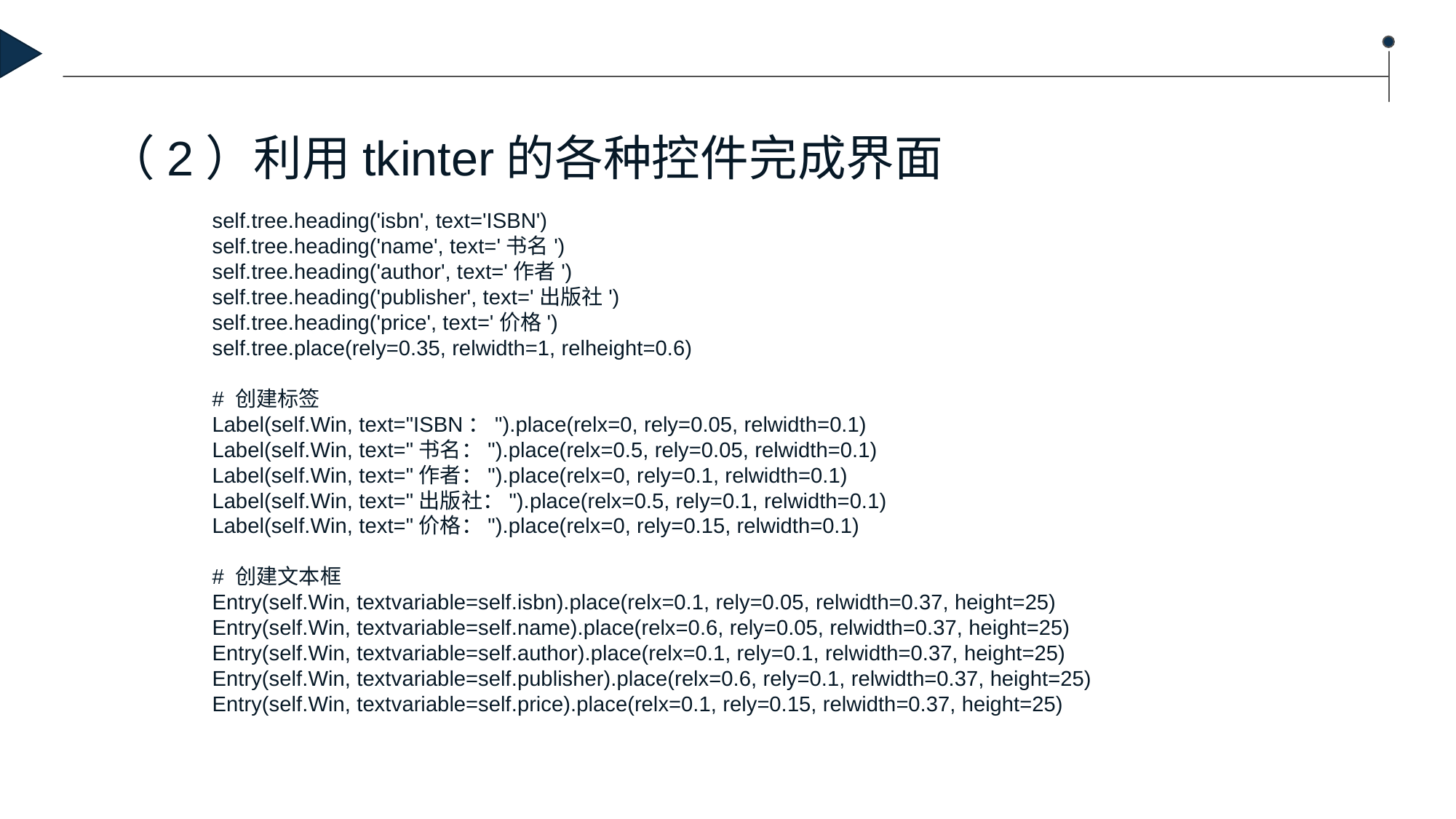

（2）利用tkinter的各种控件完成界面
        self.tree.heading('isbn', text='ISBN')
        self.tree.heading('name', text='书名')
        self.tree.heading('author', text='作者')
        self.tree.heading('publisher', text='出版社')
        self.tree.heading('price', text='价格')
        self.tree.place(rely=0.35, relwidth=1, relheight=0.6)

        # 创建标签
        Label(self.Win, text="ISBN：").place(relx=0, rely=0.05, relwidth=0.1)
        Label(self.Win, text="书名：").place(relx=0.5, rely=0.05, relwidth=0.1)
        Label(self.Win, text="作者：").place(relx=0, rely=0.1, relwidth=0.1)
        Label(self.Win, text="出版社：").place(relx=0.5, rely=0.1, relwidth=0.1)
        Label(self.Win, text="价格：").place(relx=0, rely=0.15, relwidth=0.1)

        # 创建文本框
        Entry(self.Win, textvariable=self.isbn).place(relx=0.1, rely=0.05, relwidth=0.37, height=25)
        Entry(self.Win, textvariable=self.name).place(relx=0.6, rely=0.05, relwidth=0.37, height=25)
        Entry(self.Win, textvariable=self.author).place(relx=0.1, rely=0.1, relwidth=0.37, height=25)
        Entry(self.Win, textvariable=self.publisher).place(relx=0.6, rely=0.1, relwidth=0.37, height=25)
        Entry(self.Win, textvariable=self.price).place(relx=0.1, rely=0.15, relwidth=0.37, height=25)